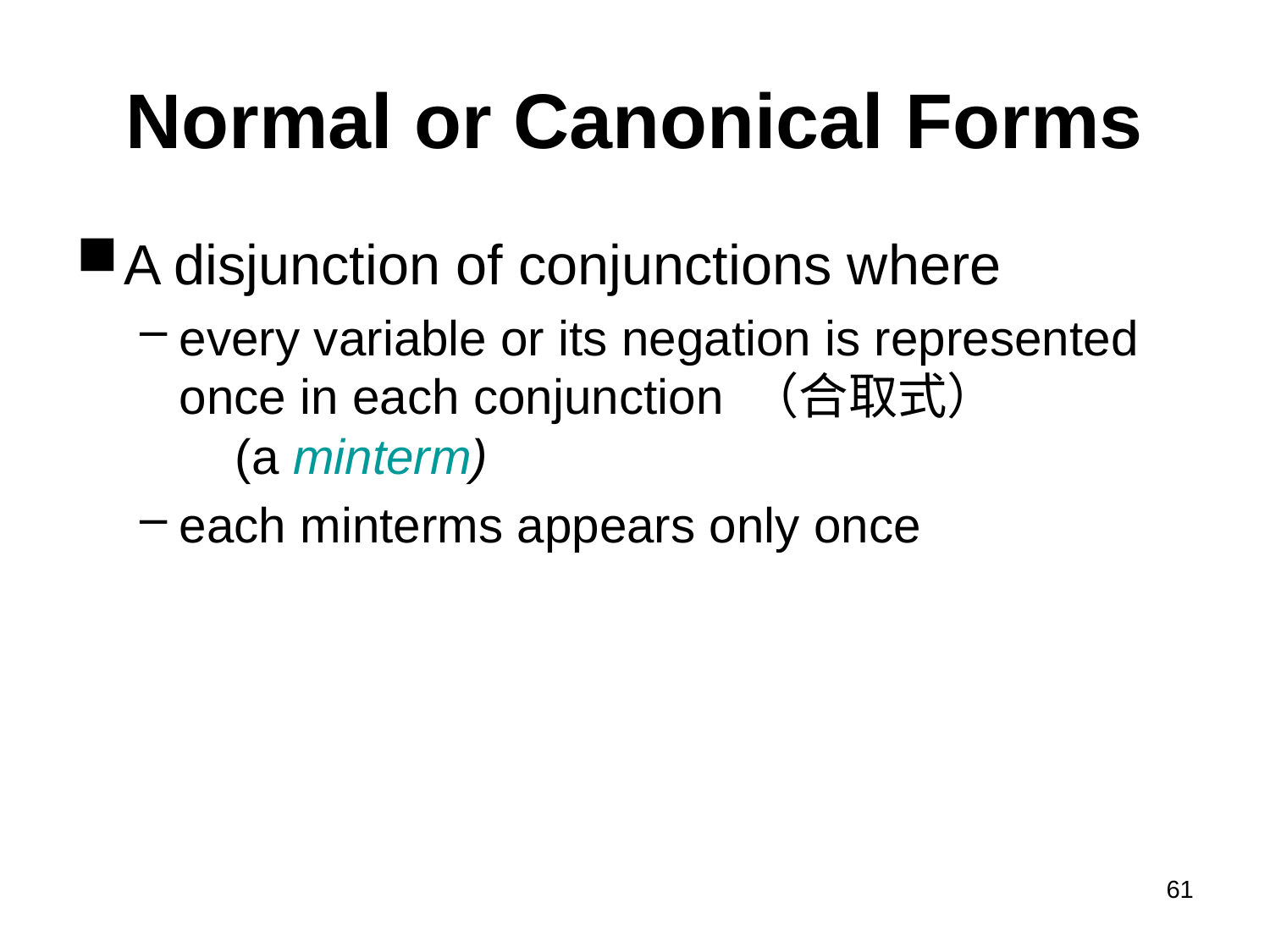

# Normal or Canonical Forms
A disjunction of conjunctions where
every variable or its negation is represented once in each conjunction （合取式）                      (a minterm)
each minterms appears only once
61